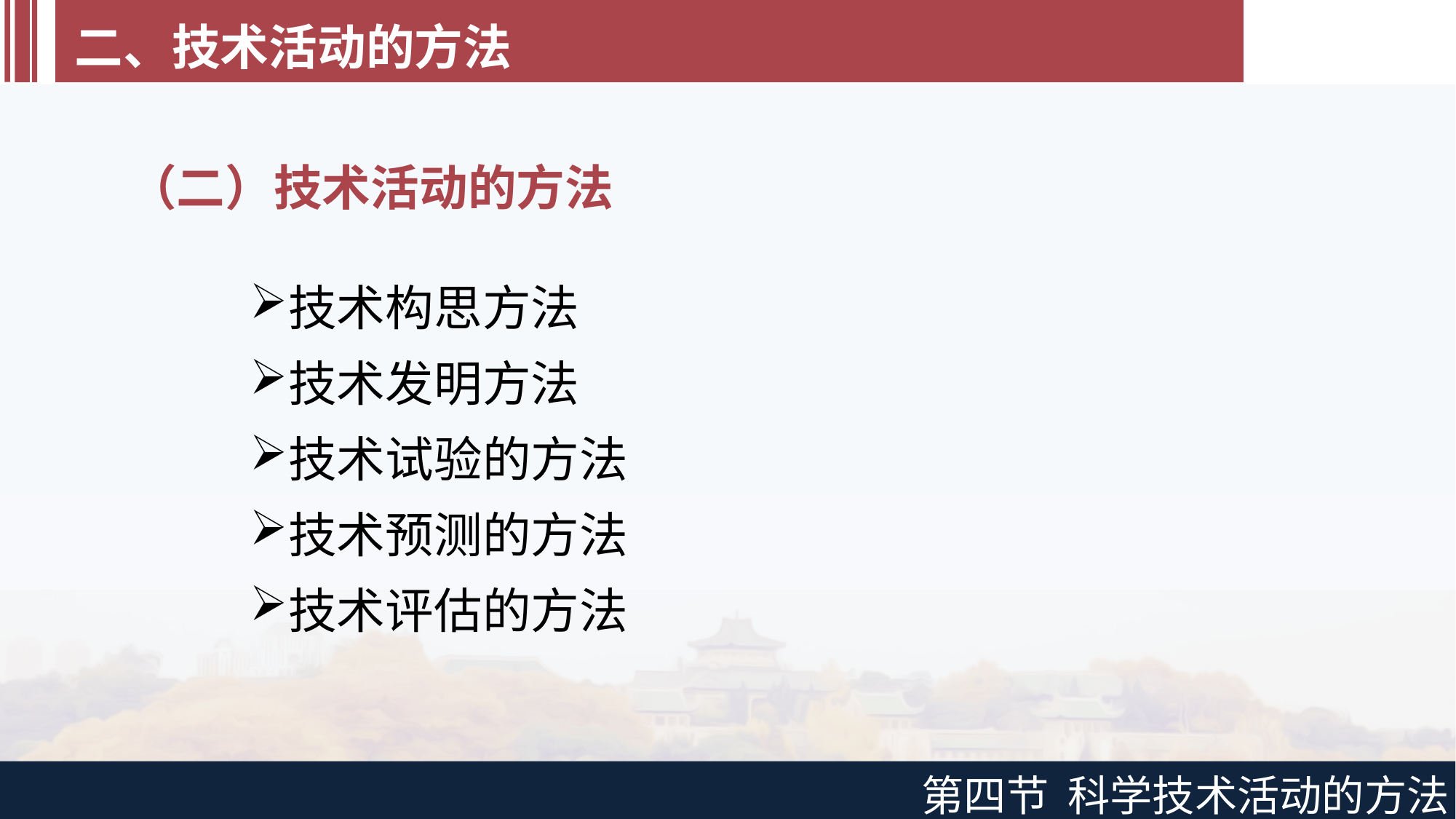

二、技术活动的方法
（二）技术活动的方法

技术构思方法
技术发明方法
技术试验的方法
技术预测的方法
技术评估的方法
第四节  科学技术活动的方法